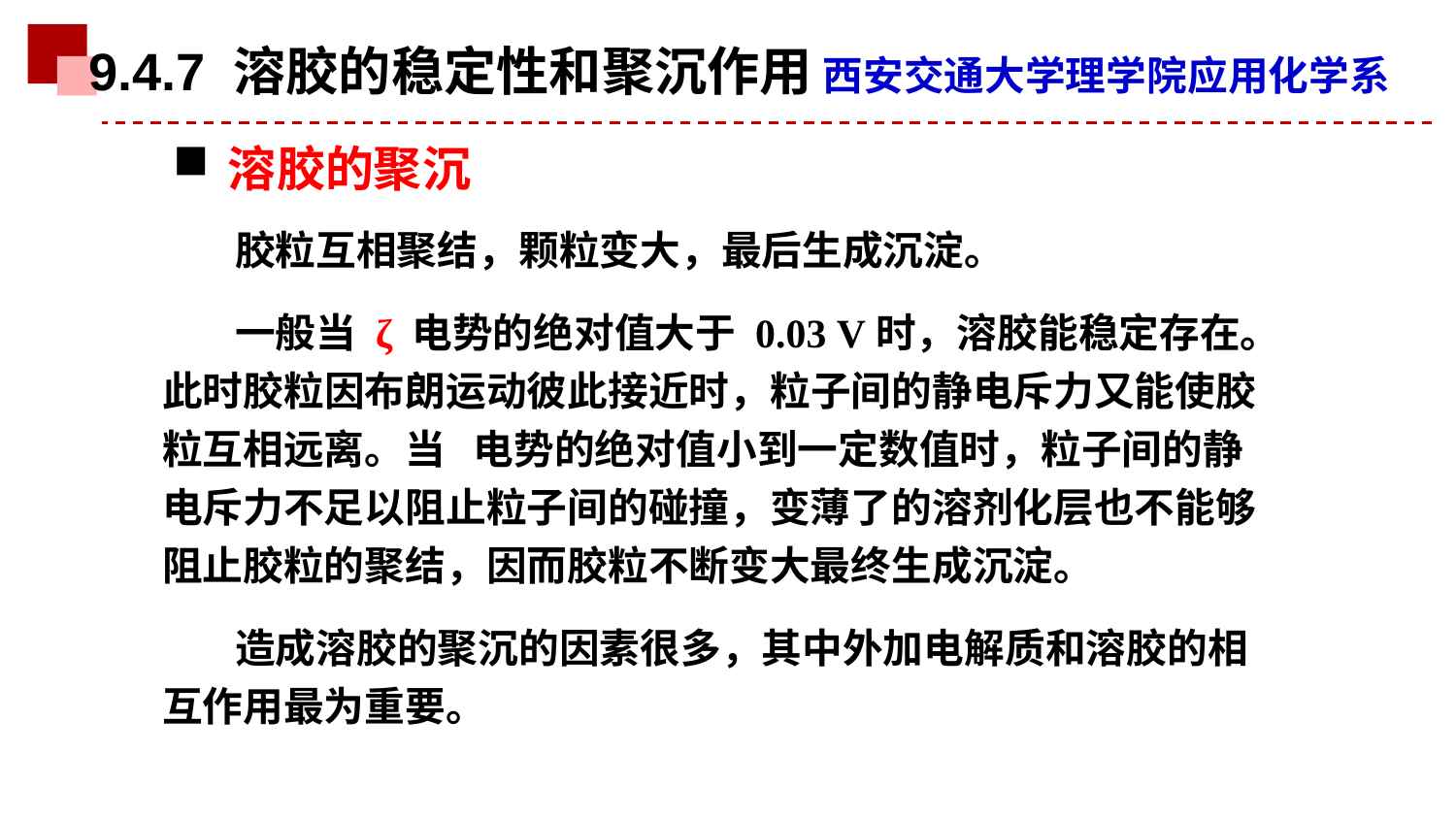

9.4.7 溶胶的稳定性和聚沉作用
溶胶的聚沉
胶粒互相聚结，颗粒变大，最后生成沉淀。
一般当 ζ 电势的绝对值大于 0.03 V时，溶胶能稳定存在。此时胶粒因布朗运动彼此接近时，粒子间的静电斥力又能使胶粒互相远离。当   电势的绝对值小到一定数值时，粒子间的静电斥力不足以阻止粒子间的碰撞，变薄了的溶剂化层也不能够阻止胶粒的聚结，因而胶粒不断变大最终生成沉淀。
造成溶胶的聚沉的因素很多，其中外加电解质和溶胶的相互作用最为重要。